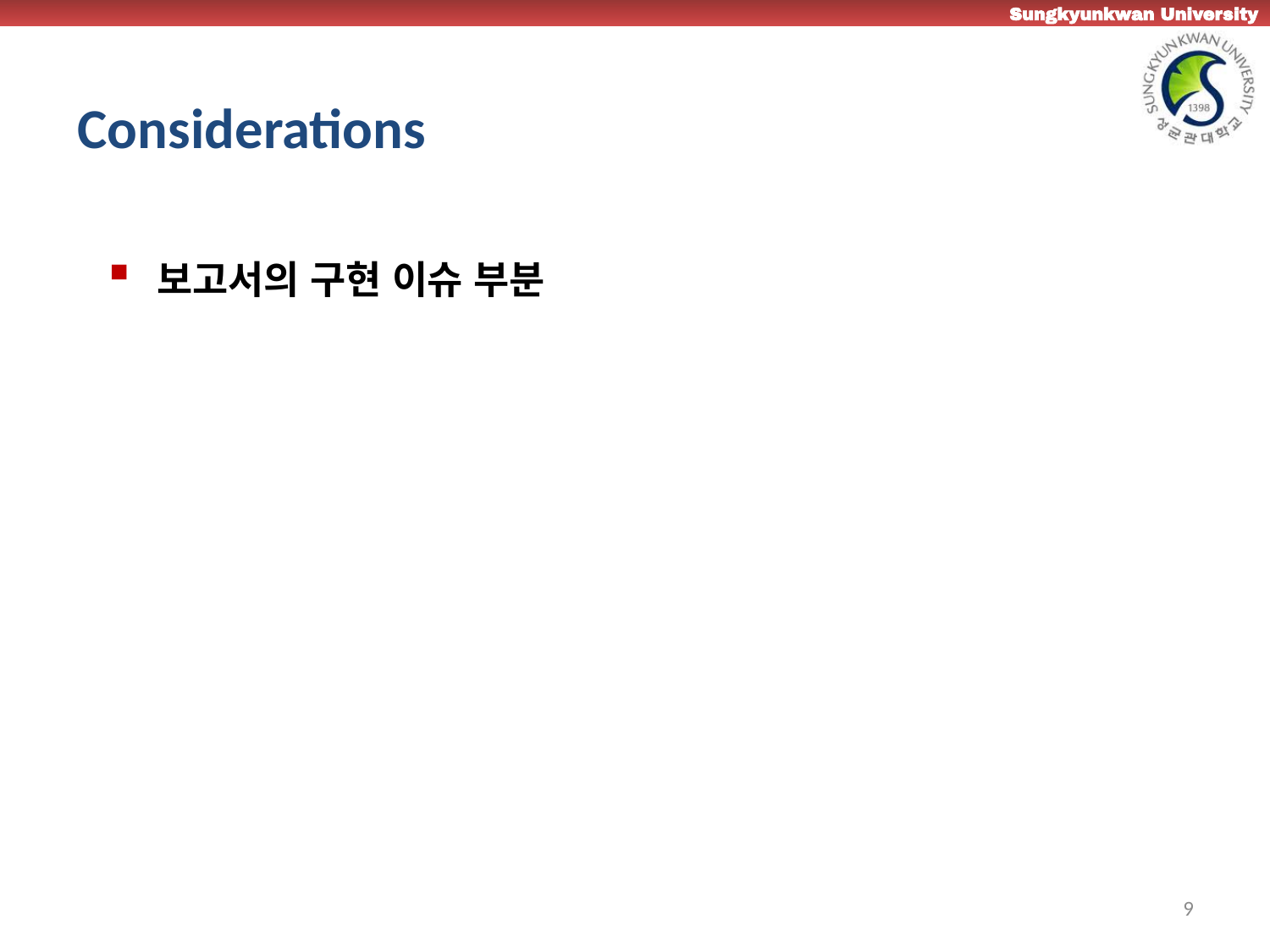

# Considerations
보고서의 구현 이슈 부분
9